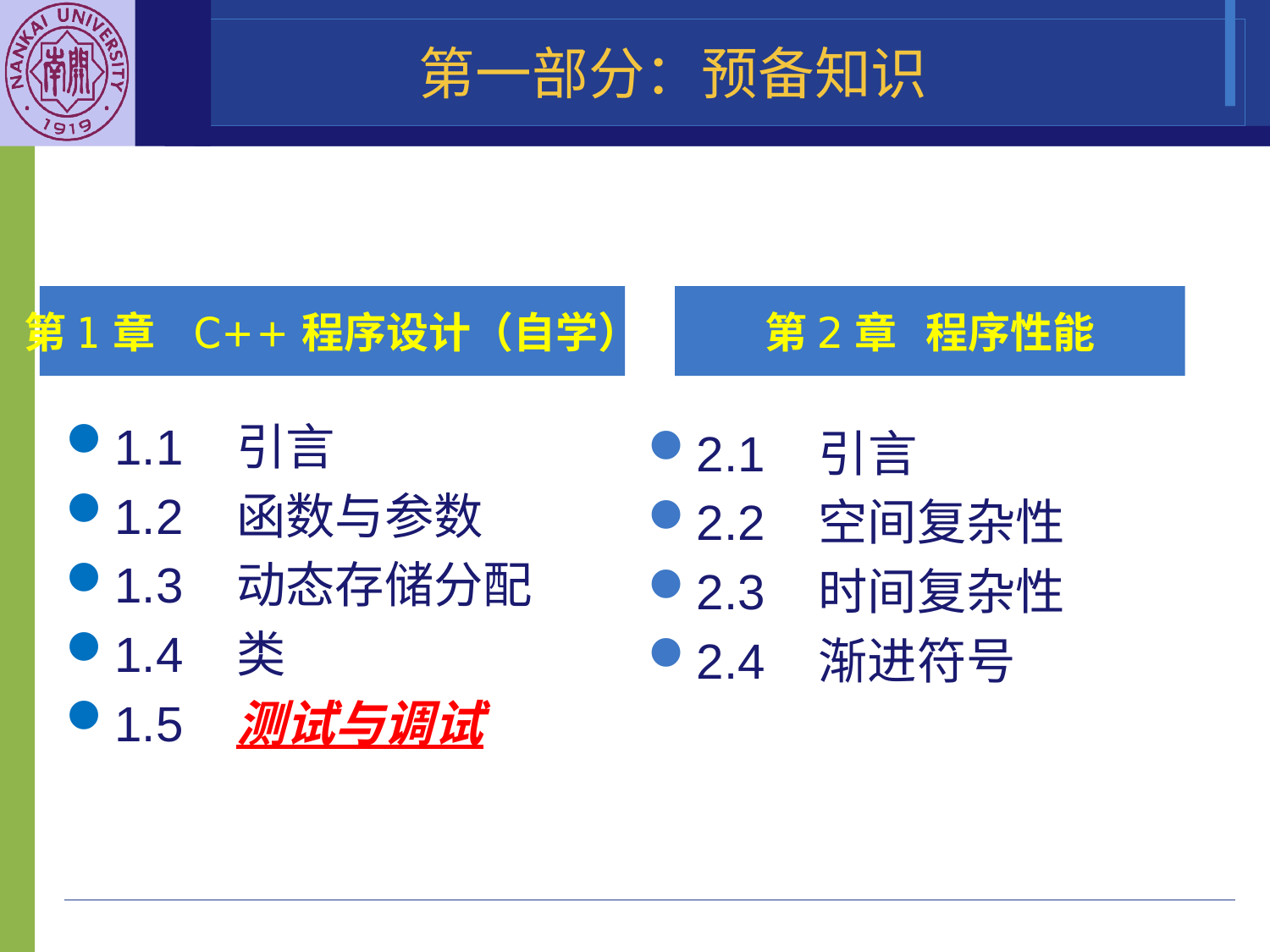

# 第一部分：预备知识
第1章   C++程序设计（自学）
第2章   程序性能
1.1   引言
1.2   函数与参数
1.3   动态存储分配
1.4   类
1.5   测试与调试
2.1   引言
2.2   空间复杂性
2.3   时间复杂性
2.4   渐进符号

10